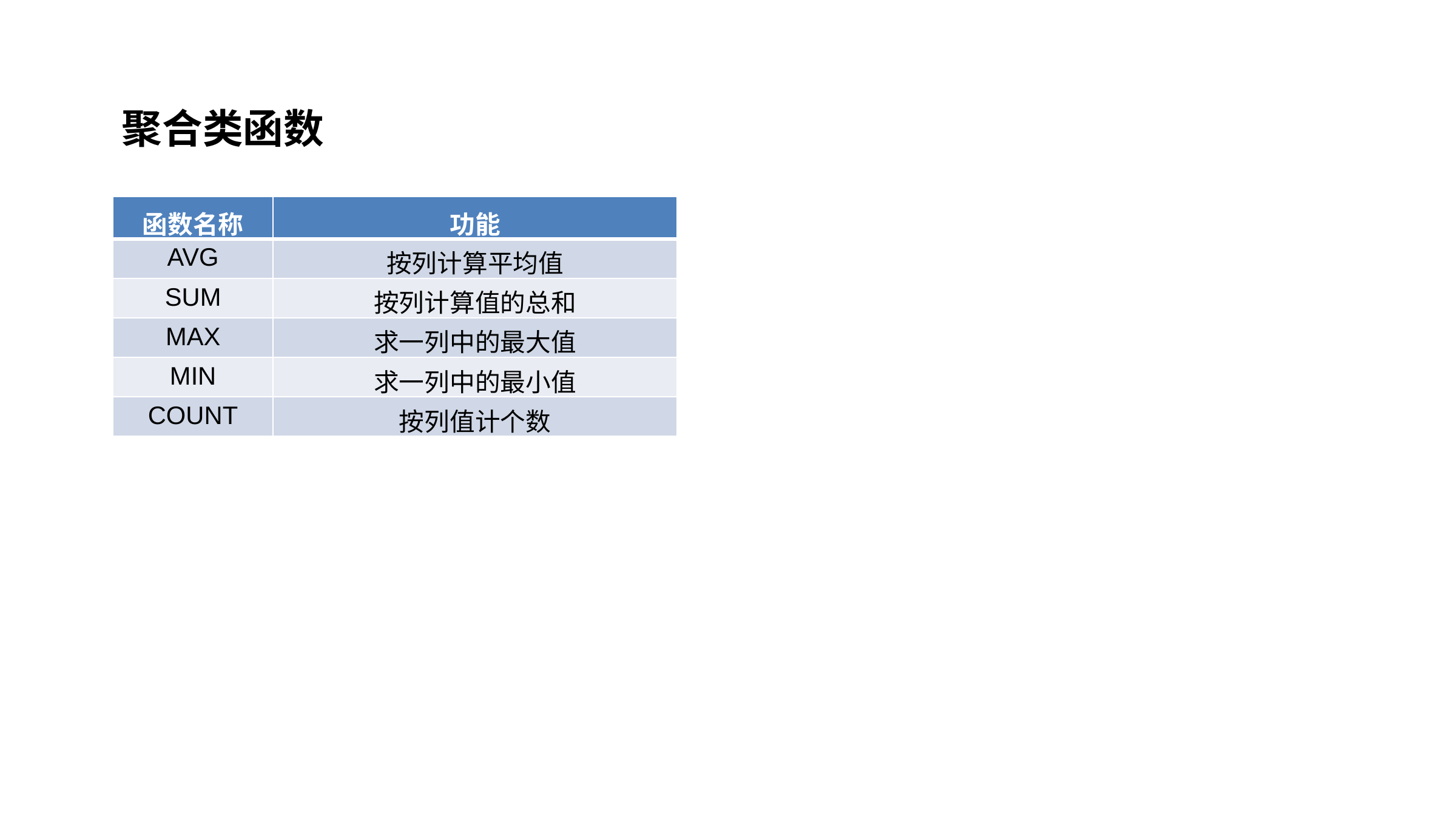

#
聚合类函数
| 函数名称 | 功能 |
| --- | --- |
| AVG | 按列计算平均值 |
| SUM | 按列计算值的总和 |
| MAX | 求一列中的最大值 |
| MIN | 求一列中的最小值 |
| COUNT | 按列值计个数 |